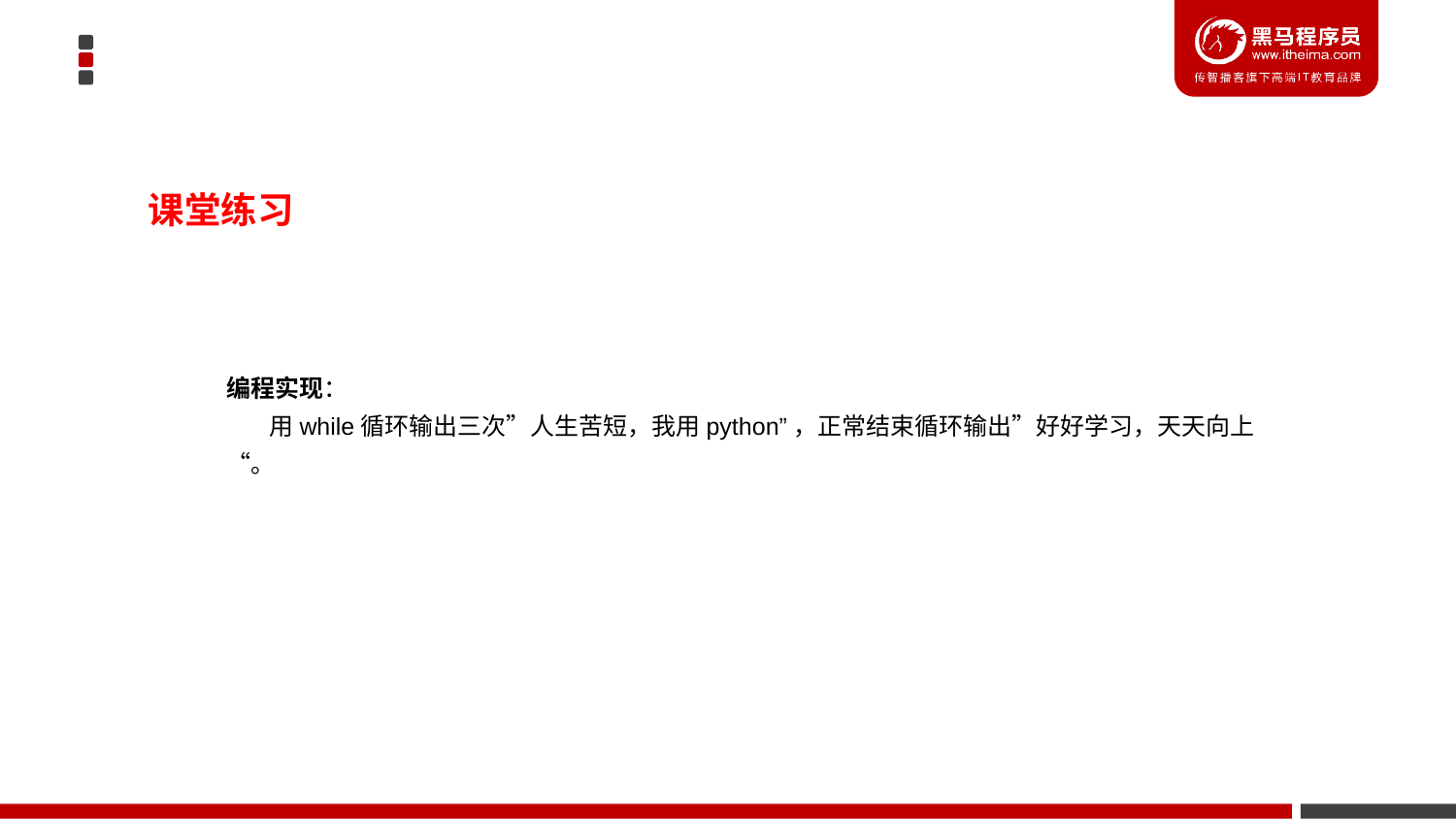

课堂练习
编程实现：
       用while循环输出三次”人生苦短，我用python”，正常结束循环输出”好好学习，天天向上“。